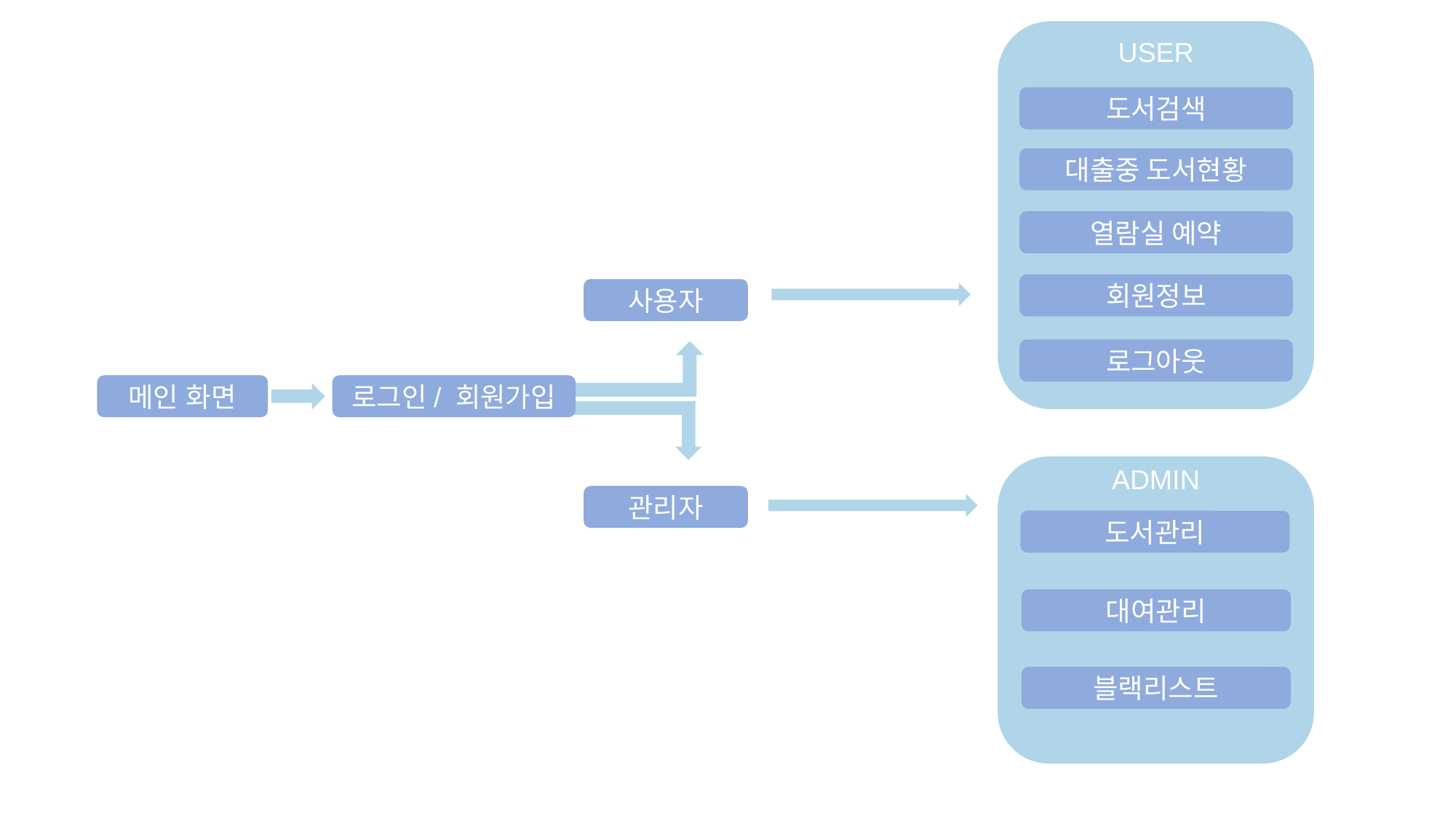

USER

도서검색
대출중 도서현황
열람실 예약
회원정보
로그아웃
사용자

로그인/ 회원가입
메인 화면

ADMIN

도서관리
대여관리
블랙리스트
관리자